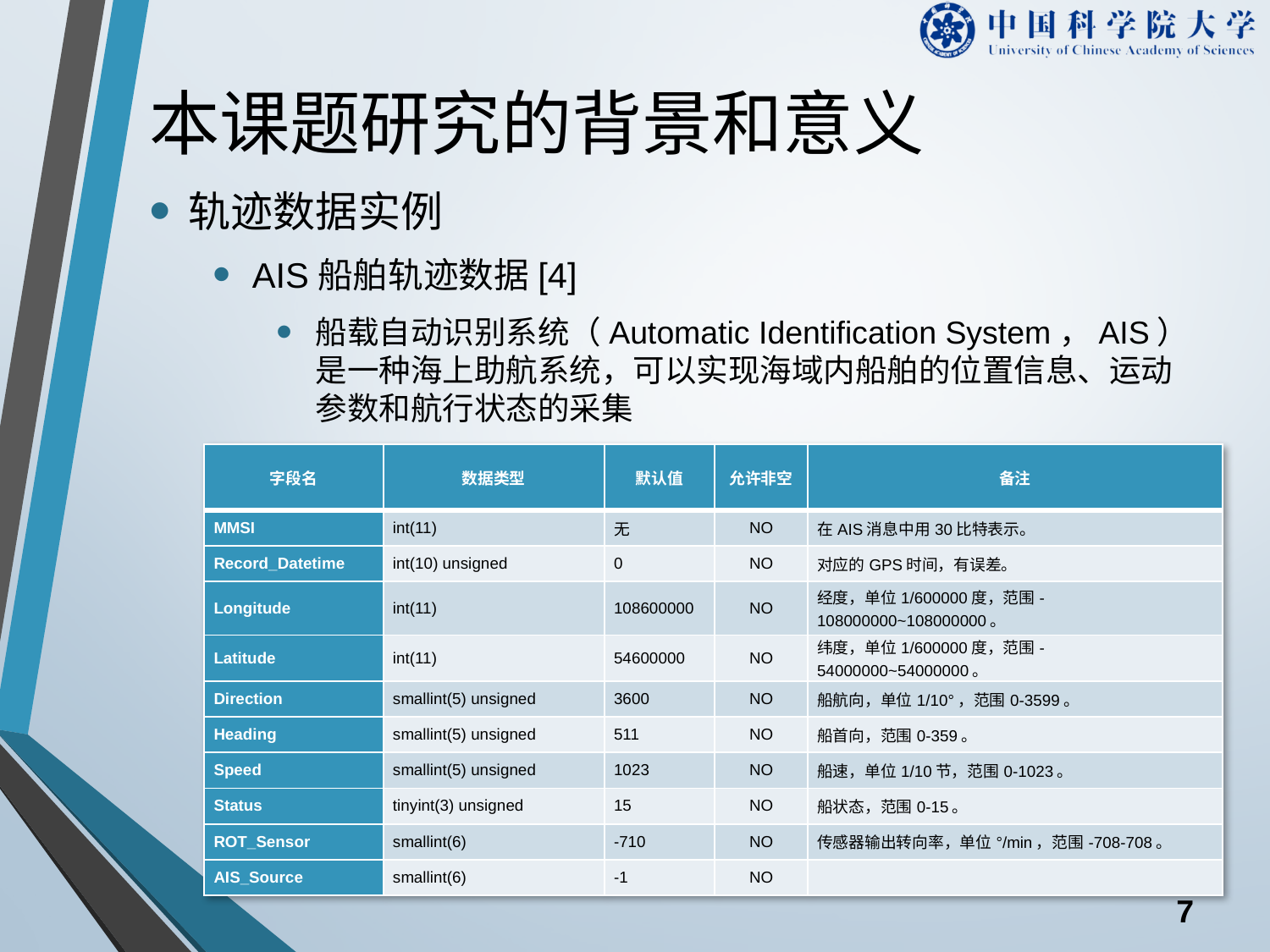

# 本课题研究的背景和意义
轨迹数据实例
AIS船舶轨迹数据[4]
船载自动识别系统（Automatic Identification System，AIS）是一种海上助航系统，可以实现海域内船舶的位置信息、运动参数和航行状态的采集
AIS设备定期广播船舶的位置及移动信息，用于船舶避撞
布设的AIS岸基基站及卫星可以接收AIS信息
由于AIS的诸多优点和广泛使用，它目前已经成为了海上船只跟踪监控和海域态势感知的重要手段之一。
目前全球AIS岸基基站总数已超过5000个，每天接收数亿条原始数据
通过解析接收到的AIS数据包，可以将船舶的位置及移动信息转换为固定格式的数据记录存储到关系数据库中
| 字段名 | 数据类型 | 默认值 | 允许非空 | 备注 |
| --- | --- | --- | --- | --- |
| MMSI | int(11) | 无 | NO | 在AIS消息中用30比特表示。 |
| Record\_Datetime | int(10) unsigned | 0 | NO | 对应的GPS时间，有误差。 |
| Longitude | int(11) | 108600000 | NO | 经度，单位1/600000度，范围-108000000~108000000。 |
| Latitude | int(11) | 54600000 | NO | 纬度，单位1/600000度，范围-54000000~54000000。 |
| Direction | smallint(5) unsigned | 3600 | NO | 船航向，单位1/10°，范围0-3599。 |
| Heading | smallint(5) unsigned | 511 | NO | 船首向，范围0-359。 |
| Speed | smallint(5) unsigned | 1023 | NO | 船速，单位1/10节，范围0-1023。 |
| Status | tinyint(3) unsigned | 15 | NO | 船状态，范围0-15。 |
| ROT\_Sensor | smallint(6) | -710 | NO | 传感器输出转向率，单位°/min，范围-708-708。 |
| AIS\_Source | smallint(6) | -1 | NO |  |
7